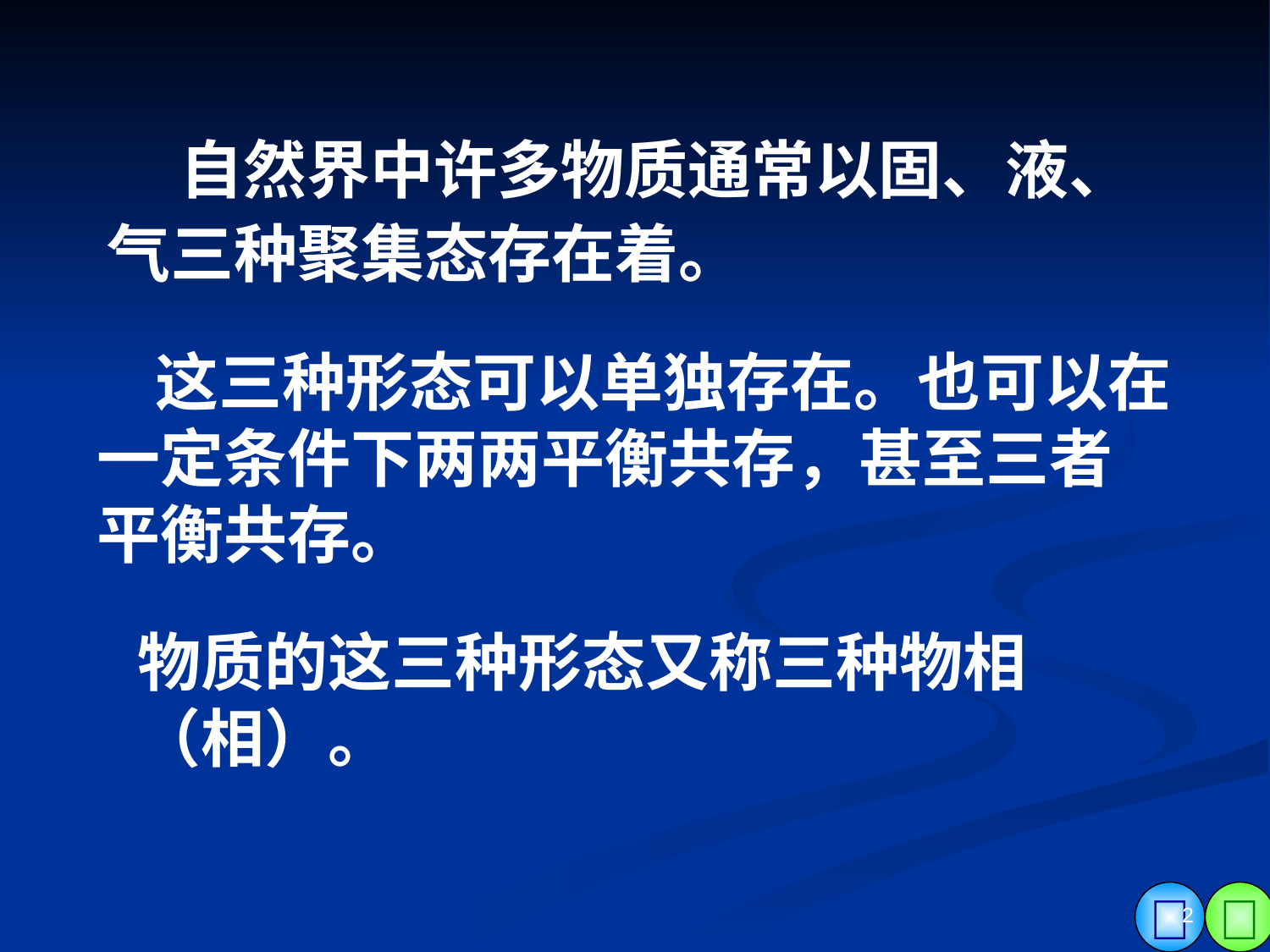

自然界中许多物质通常以固、液、气三种聚集态存在着。
   这三种形态可以单独存在。也可以在一定条件下两两平衡共存，甚至三者平衡共存。
物质的这三种形态又称三种物相（相）。
2